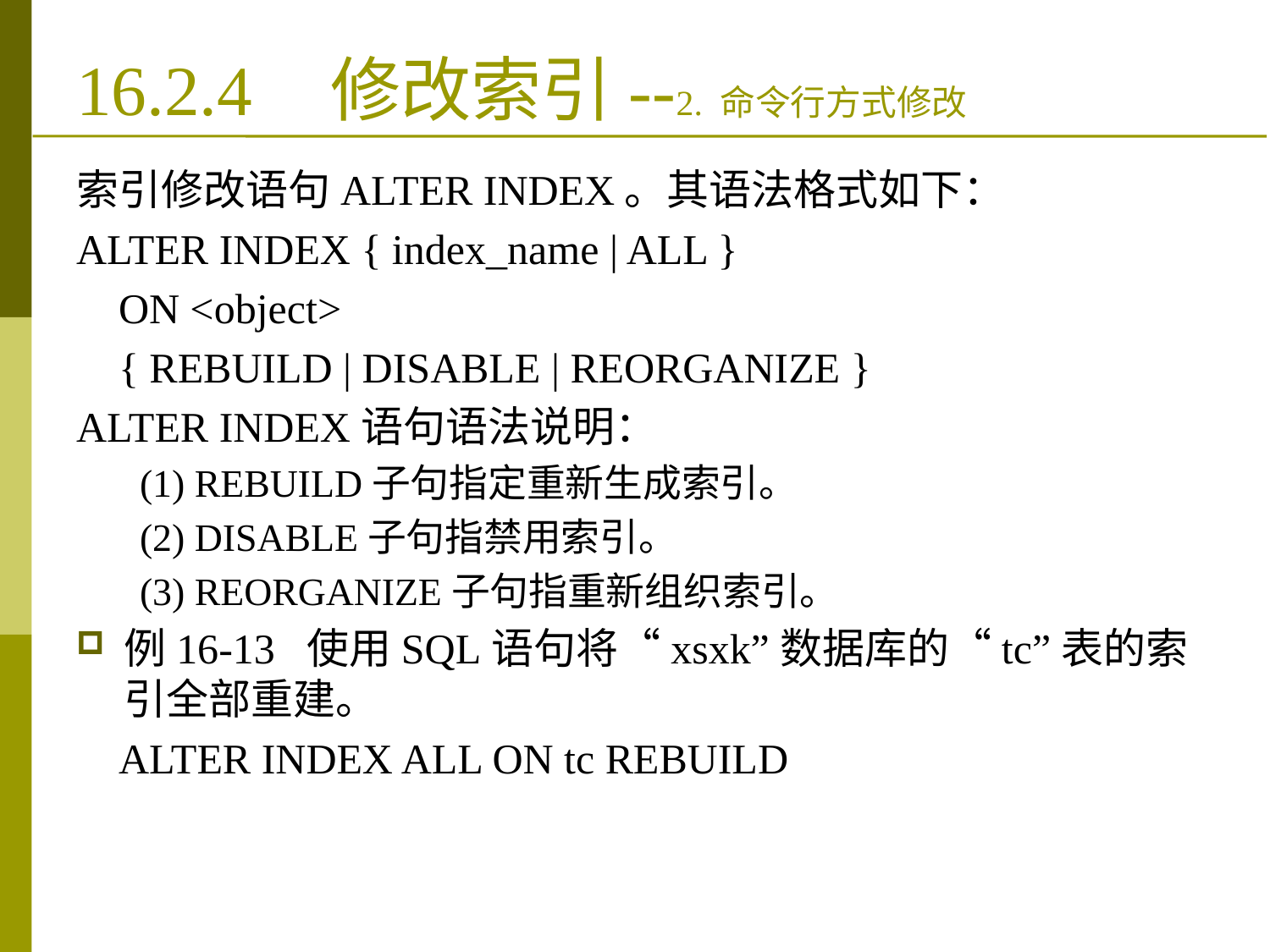

# 16.2.4	修改索引--2. 命令行方式修改
索引修改语句ALTER INDEX。其语法格式如下：
ALTER INDEX { index_name | ALL }
    ON <object>
    { REBUILD | DISABLE | REORGANIZE }
ALTER INDEX语句语法说明：
(1) REBUILD子句指定重新生成索引。
(2) DISABLE子句指禁用索引。
(3) REORGANIZE子句指重新组织索引。
例16-13  使用SQL语句将“xsxk”数据库的“tc”表的索引全部重建。
    ALTER INDEX ALL ON tc REBUILD